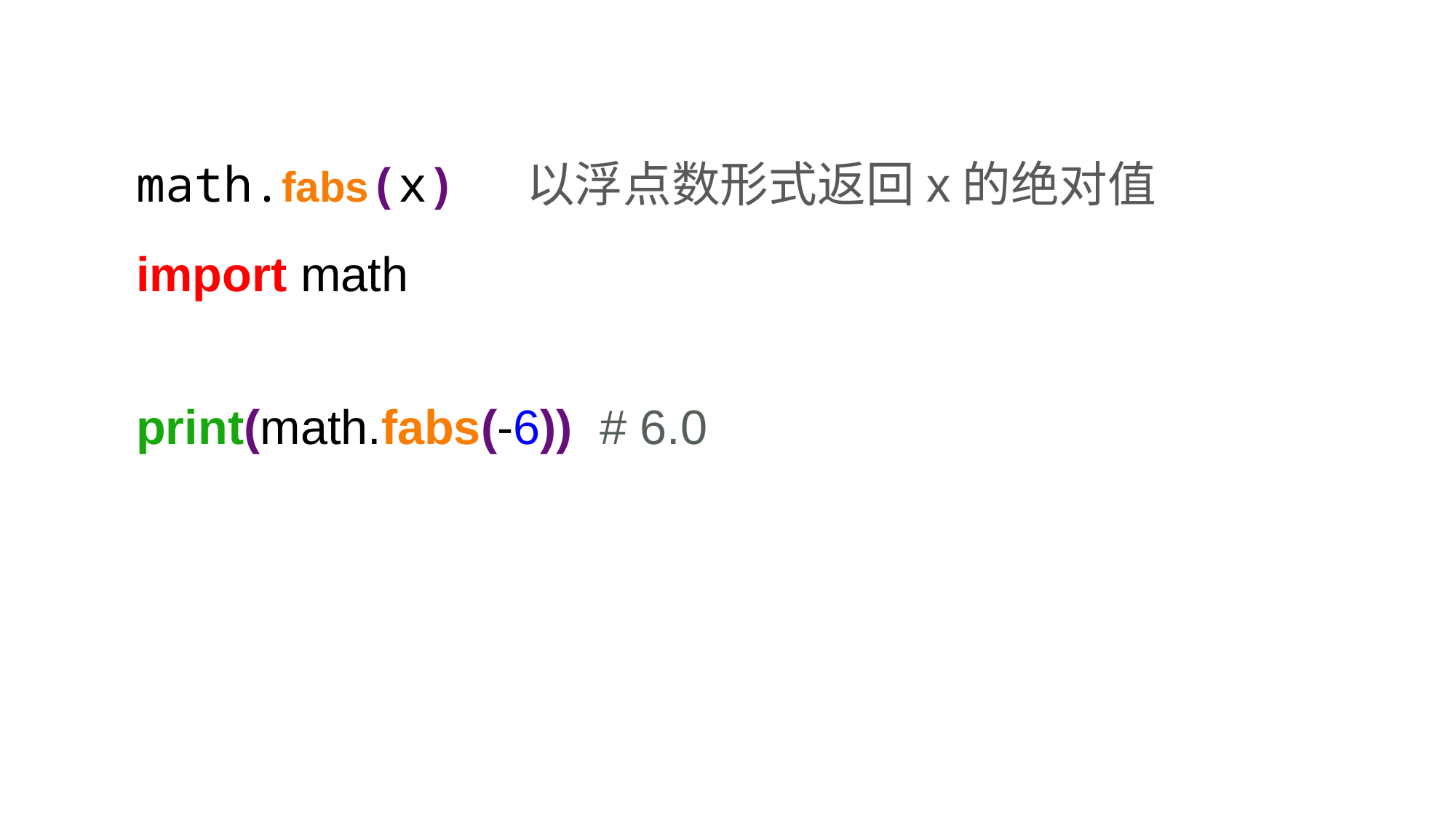

math.fabs(x)  以浮点数形式返回x的绝对值
import math
print(math.fabs(-6))  # 6.0